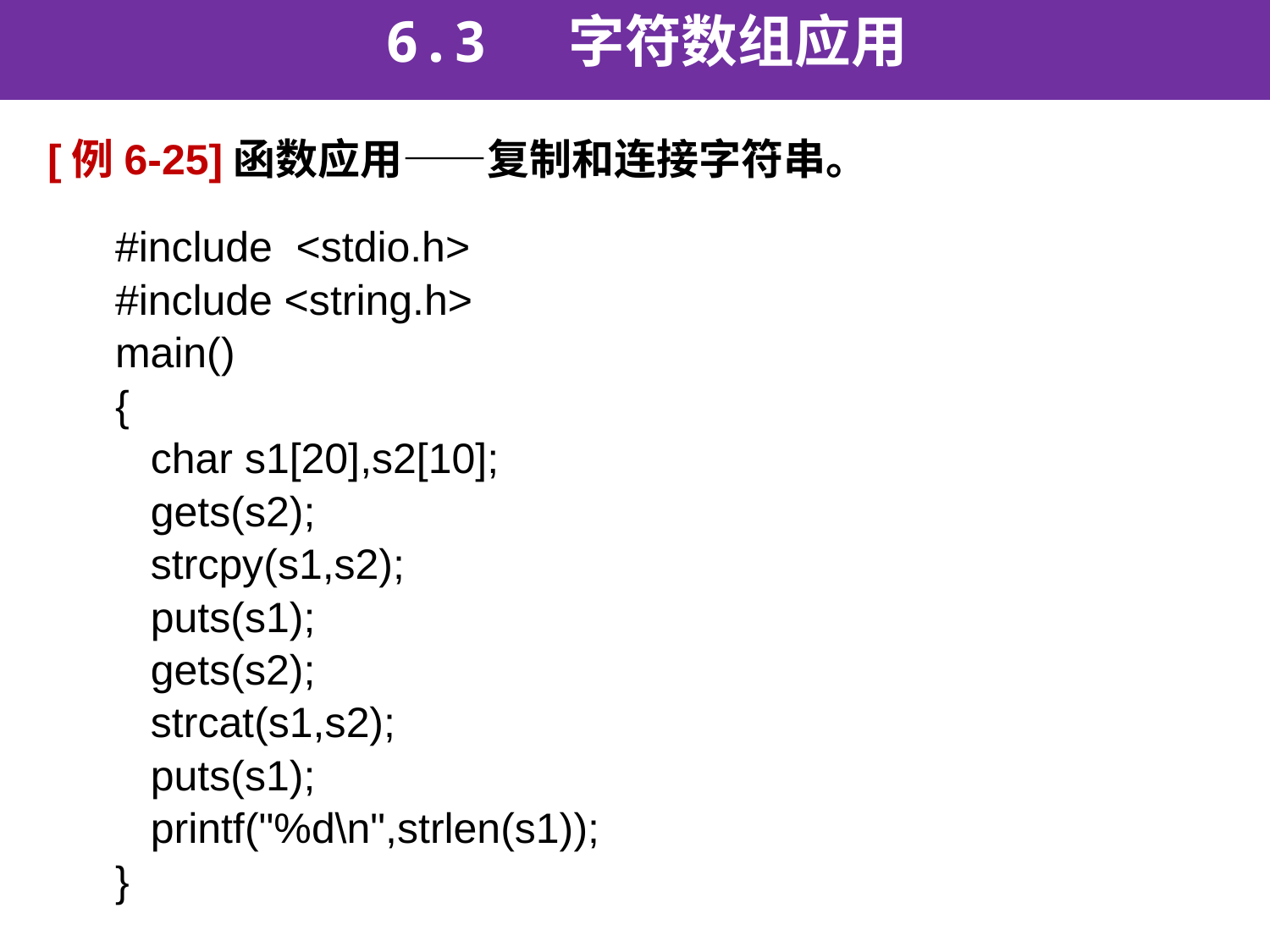

6.3  字符数组应用
[例6-25]函数应用——复制和连接字符串。
#include  <stdio.h>
#include <string.h>
main()
{
   char s1[20],s2[10];
   gets(s2);
   strcpy(s1,s2);
   puts(s1);
   gets(s2);
   strcat(s1,s2);
   puts(s1);
   printf("%d\n",strlen(s1));
}